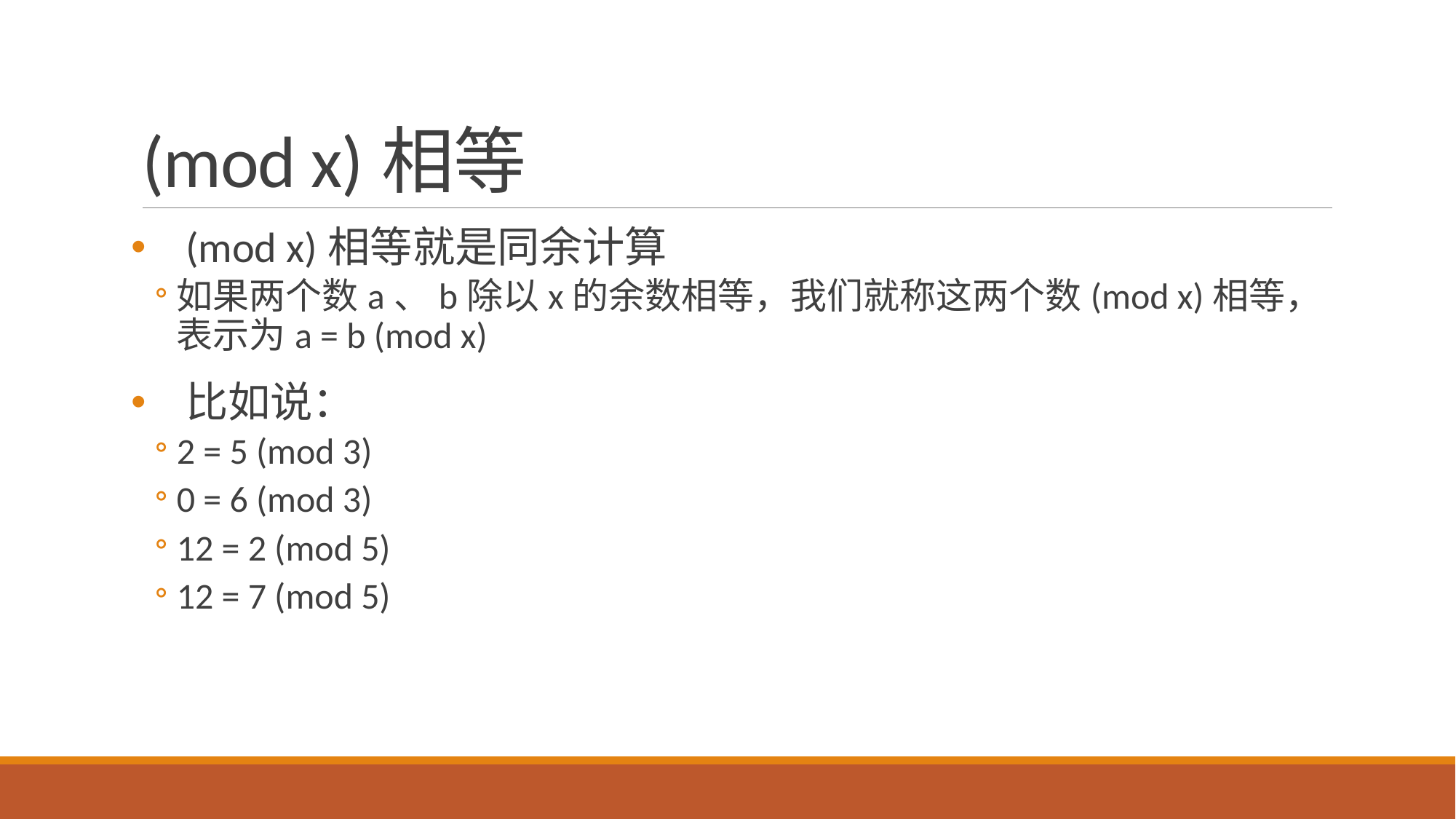

# (mod x)相等
(mod x)相等就是同余计算
如果两个数a、b除以x的余数相等，我们就称这两个数(mod x)相等，表示为a = b (mod x)
比如说：
2 = 5 (mod 3)
0 = 6 (mod 3)
12 = 2 (mod 5)
12 = 7 (mod 5)
63